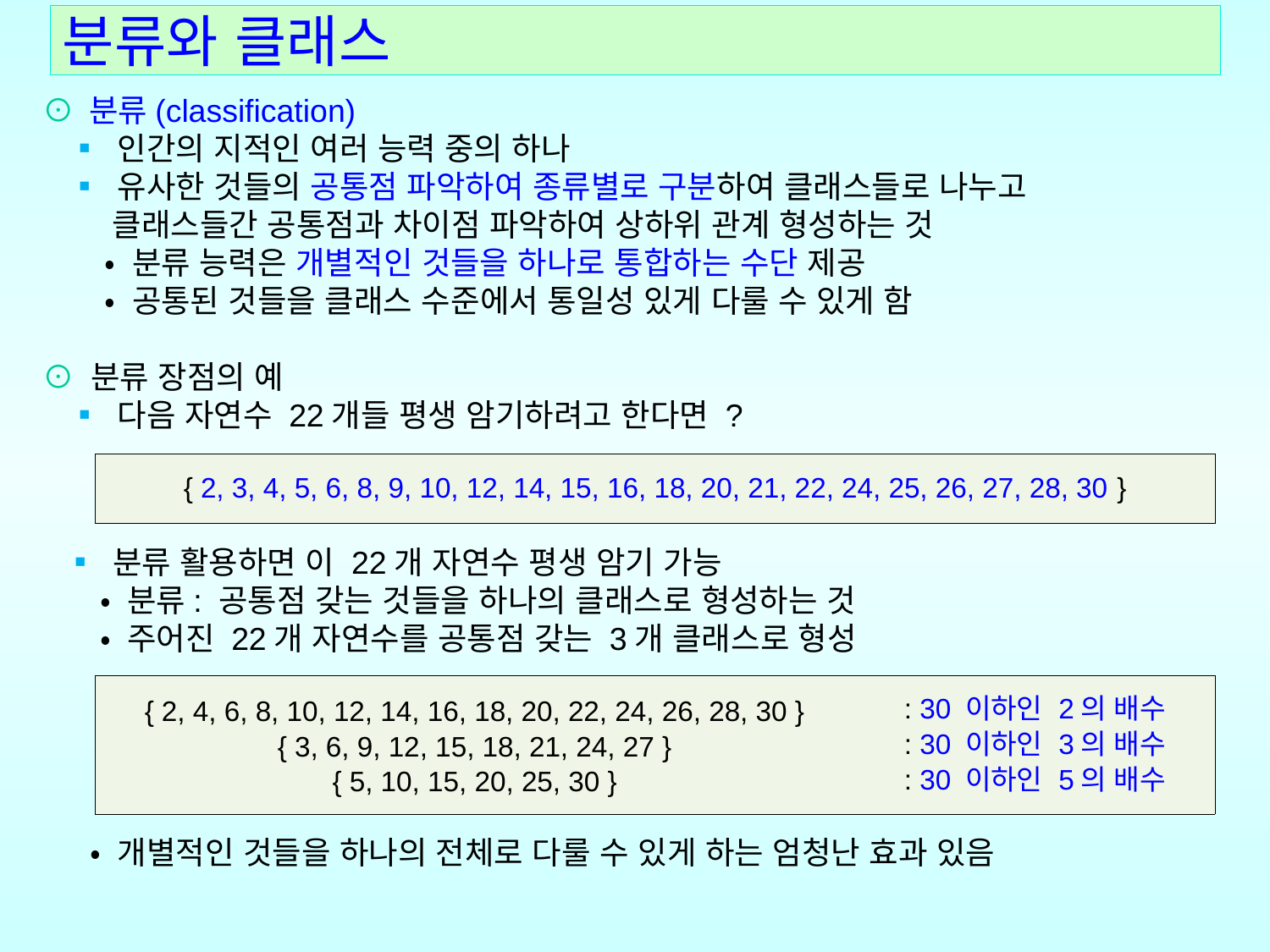

# 분류와 클래스
⊙ 분류(classification)
   ▪ 인간의 지적인 여러 능력 중의 하나
   ▪ 유사한 것들의 공통점 파악하여 종류별로 구분하여 클래스들로 나누고
       클래스들간 공통점과 차이점 파악하여 상하위 관계 형성하는 것
       • 분류 능력은 개별적인 것들을 하나로 통합하는 수단 제공
       • 공통된 것들을 클래스 수준에서 통일성 있게 다룰 수 있게 함

⊙ 분류 장점의 예
   ▪ 다음 자연수 22개들 평생 암기하려고 한다면 ?
| { 2, 3, 4, 5, 6, 8, 9, 10, 12, 14, 15, 16, 18, 20, 21, 22, 24, 25, 26, 27, 28, 30 } |
| --- |
▪ 분류 활용하면 이 22개 자연수 평생 암기 가능
    • 분류: 공통점 갖는 것들을 하나의 클래스로 형성하는 것
    • 주어진 22개 자연수를 공통점 갖는 3개 클래스로 형성
| { 2, 4, 6, 8, 10, 12, 14, 16, 18, 20, 22, 24, 26, 28, 30 } { 3, 6, 9, 12, 15, 18, 21, 24, 27 } { 5, 10, 15, 20, 25, 30 } | : 30 이하인 2의 배수 : 30 이하인 3의 배수 : 30 이하인 5의 배수 |
| --- | --- |
  • 개별적인 것들을 하나의 전체로 다룰 수 있게 하는 엄청난 효과 있음